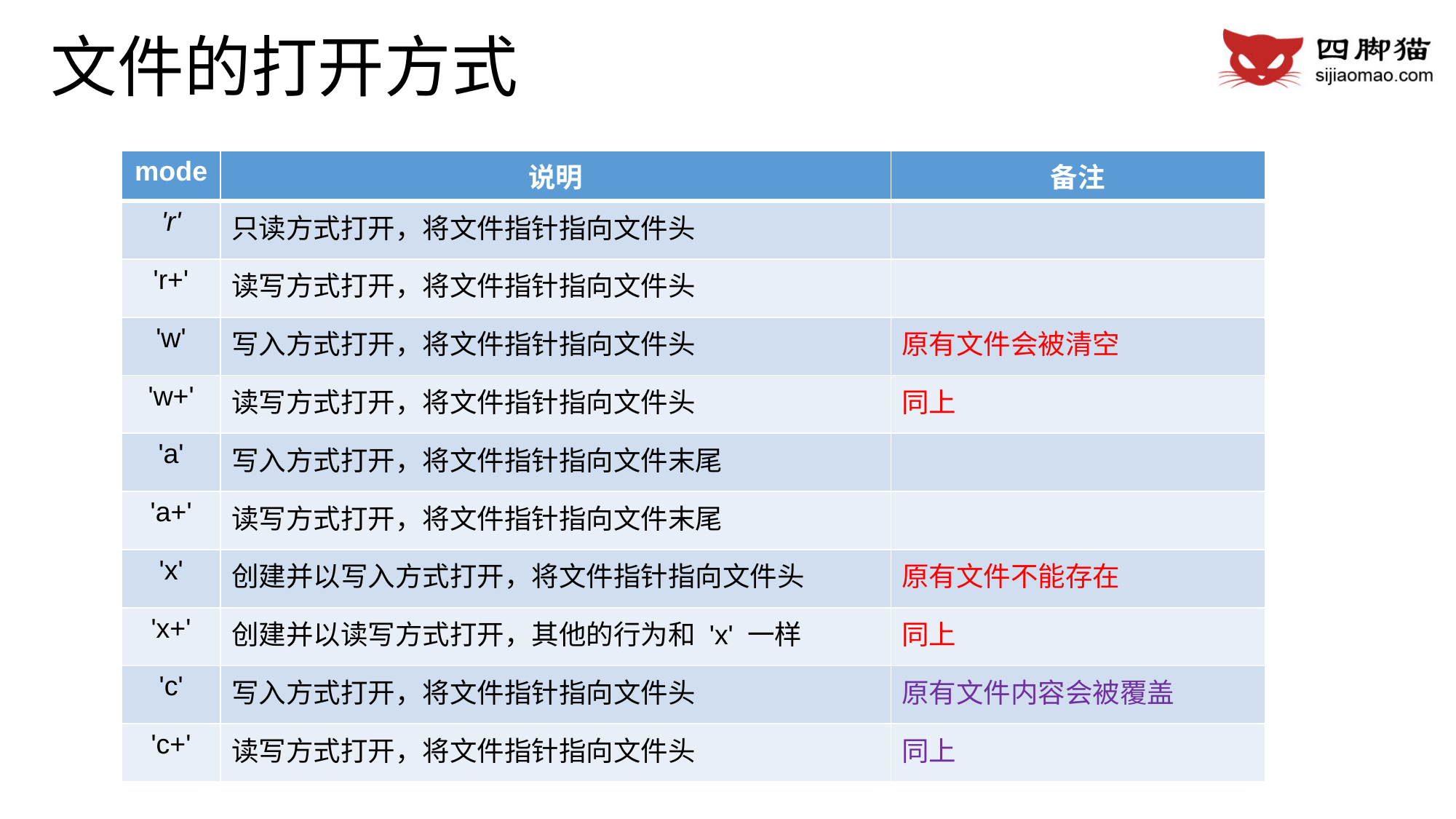

# 文件的打开方式
| mode | 说明 | 备注 |
| --- | --- | --- |
| 'r' | 只读方式打开，将文件指针指向文件头 |  |
| 'r+' | 读写方式打开，将文件指针指向文件头 |  |
| 'w' | 写入方式打开，将文件指针指向文件头 | 原有文件会被清空 |
| 'w+' | 读写方式打开，将文件指针指向文件头 | 同上 |
| 'a' | 写入方式打开，将文件指针指向文件末尾 |  |
| 'a+' | 读写方式打开，将文件指针指向文件末尾 |  |
| 'x' | 创建并以写入方式打开，将文件指针指向文件头 | 原有文件不能存在 |
| 'x+' | 创建并以读写方式打开，其他的行为和 'x' 一样 | 同上 |
| 'c' | 写入方式打开，将文件指针指向文件头 | 原有文件内容会被覆盖 |
| 'c+' | 读写方式打开，将文件指针指向文件头 | 同上 |